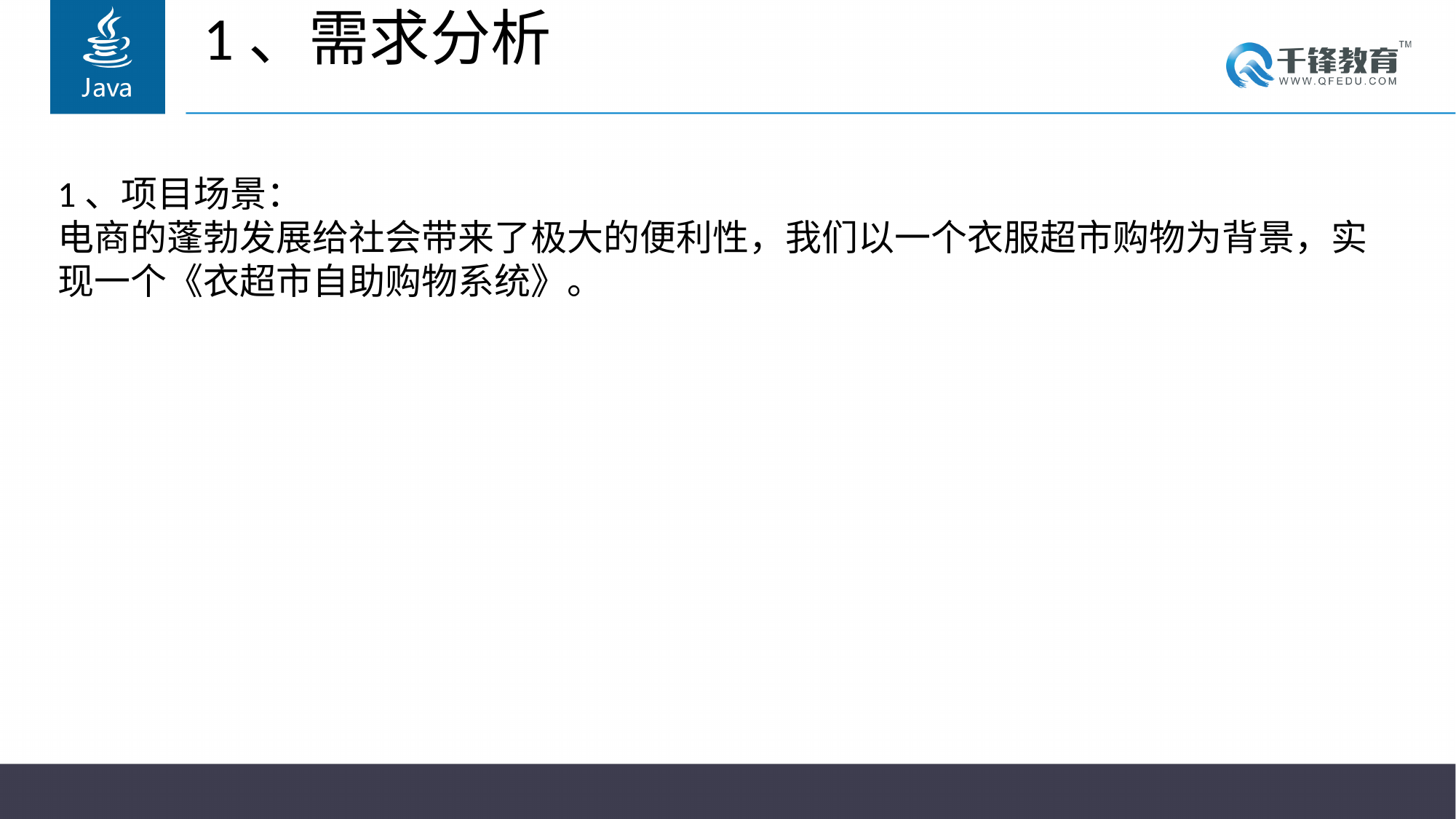

# 1、需求分析
1、项目场景：
电商的蓬勃发展给社会带来了极大的便利性，我们以一个衣服超市购物为背景，实现一个《衣超市自助购物系统》。